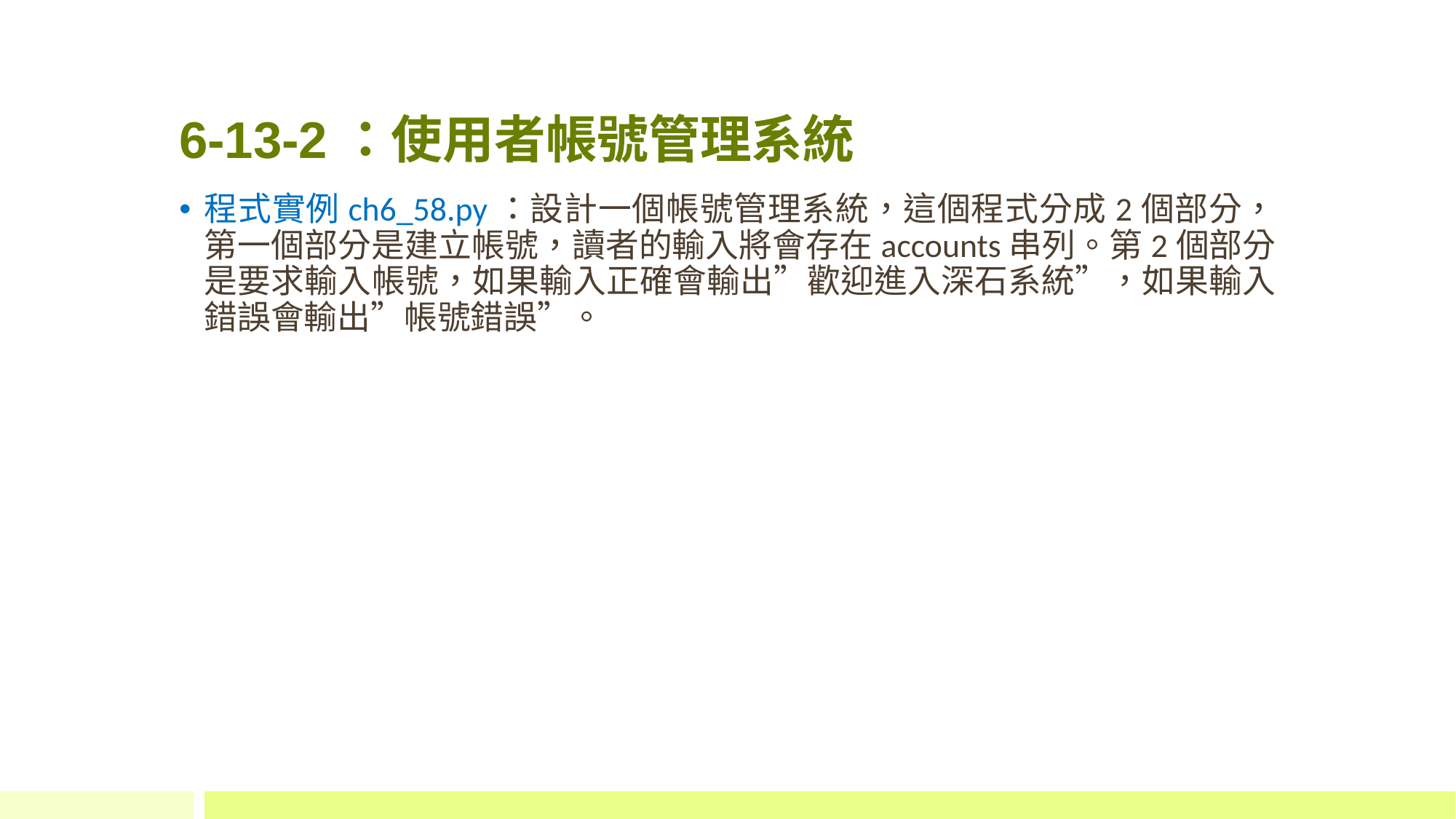

# 6-13-2：使用者帳號管理系統
程式實例ch6_58.py：設計一個帳號管理系統，這個程式分成2個部分，第一個部分是建立帳號，讀者的輸入將會存在accounts串列。第2個部分是要求輸入帳號，如果輸入正確會輸出”歡迎進入深石系統”，如果輸入錯誤會輸出”帳號錯誤”。